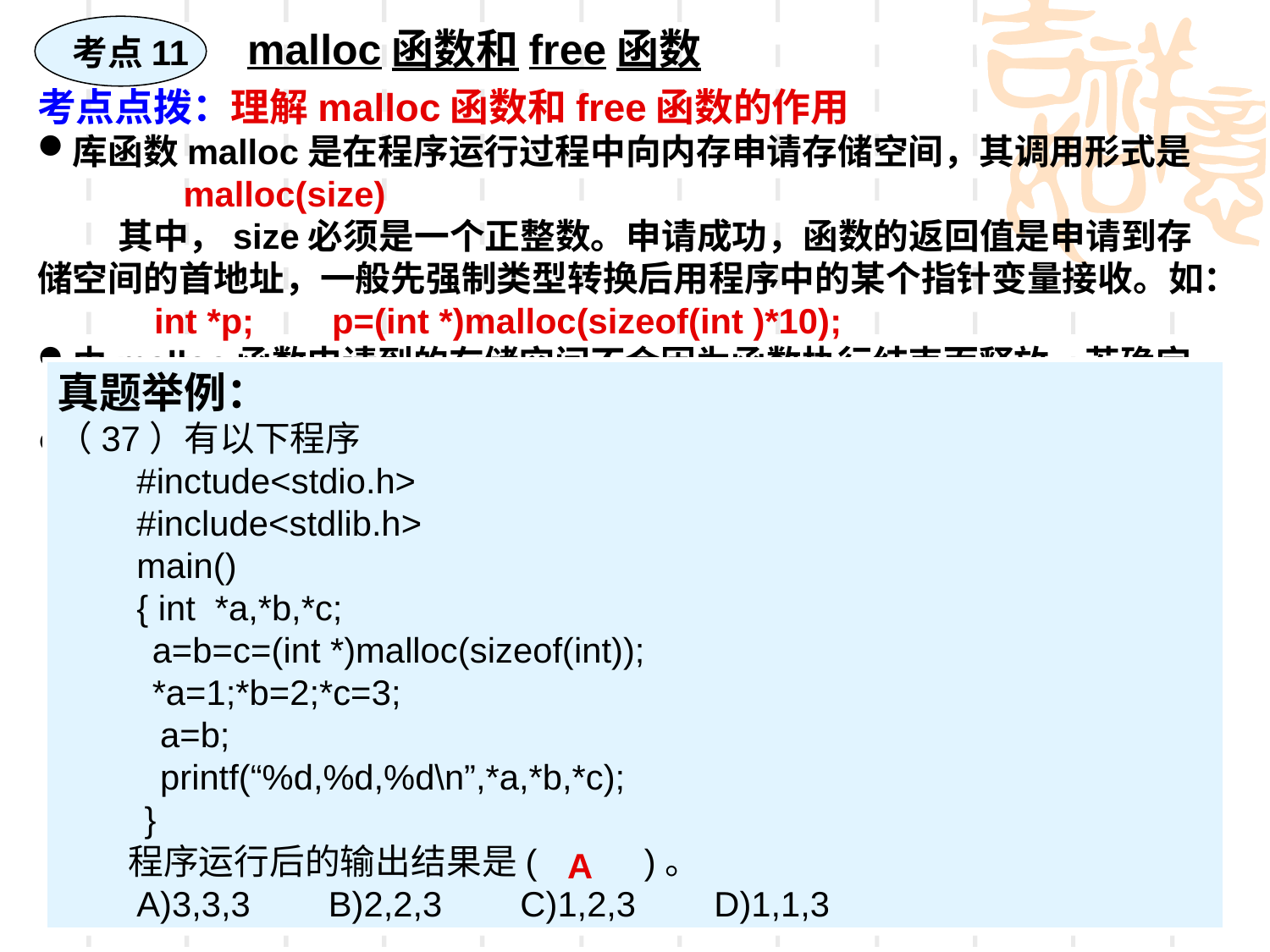

考点11
malloc函数和free函数
考点点拨：理解malloc函数和free函数的作用
库函数malloc是在程序运行过程中向内存申请存储空间，其调用形式是
               malloc(size)
         其中，size必须是一个正整数。申请成功，函数的返回值是申请到存储空间的首地址，一般先强制类型转换后用程序中的某个指针变量接收。如：
            int *p;        p=(int *)malloc(sizeof(int )*10);
由malloc函数申请到的存储空间不会因为函数执行结束而释放，若确定不用，可以使用free函数来释放。如 free(p);
使用这两个库函数需要包含头文件：stdlib.h或malloc.h
真题举例：
（37）有以下程序
　　#inctude<stdio.h>
　　#include<stdlib.h>
　　main()
　　{ int  *a,*b,*c;
　　  a=b=c=(int *)malloc(sizeof(int));
　　  *a=1;*b=2;*c=3;
　　   a=b;
　　   printf(“%d,%d,%d\n”,*a,*b,*c);
　　 }
　　程序运行后的输出结果是(           )。
　　A)3,3,3        B)2,2,3        C)1,2,3        D)1,1,3
A